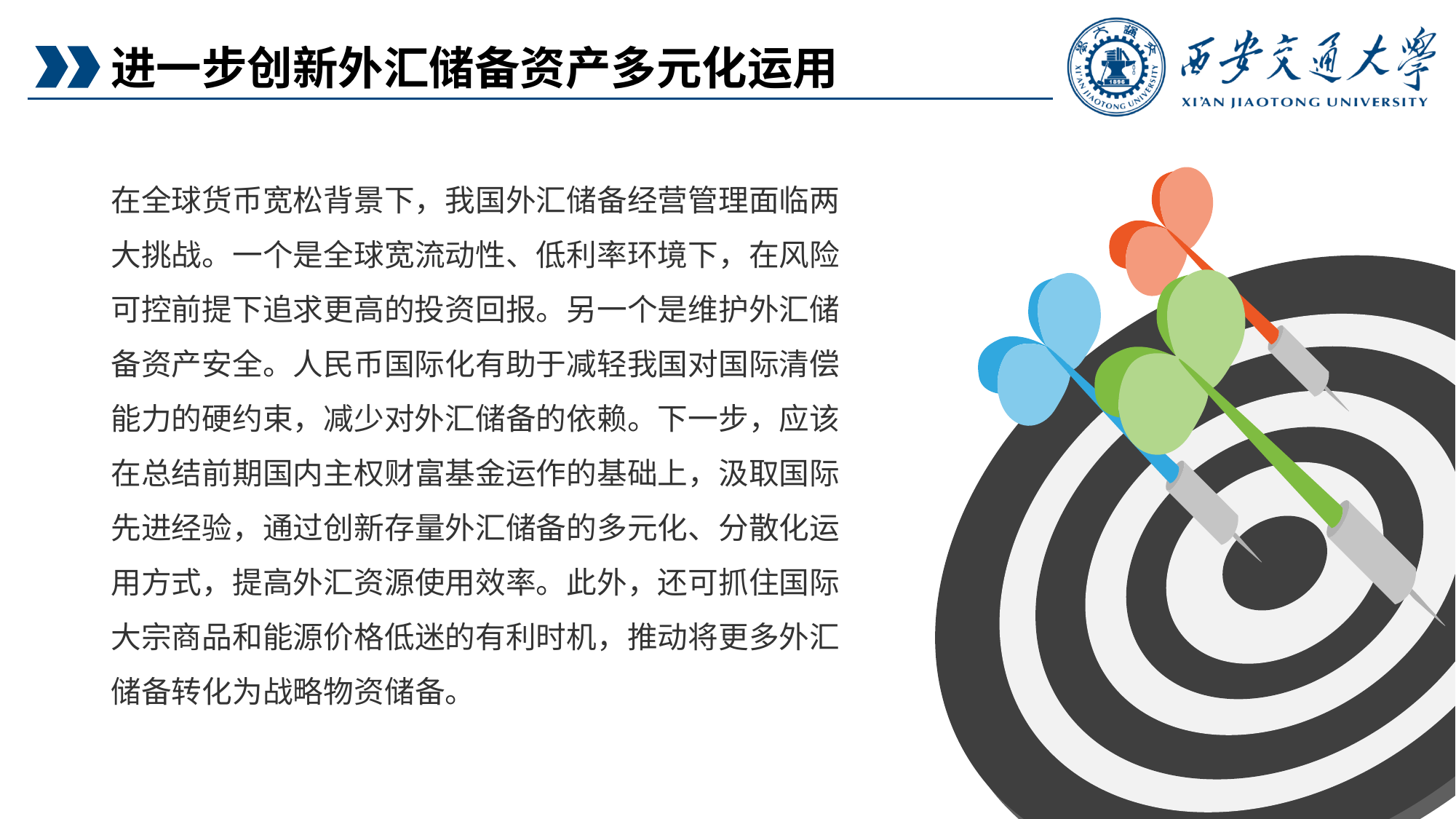

进一步创新外汇储备资产多元化运用

在全球货币宽松背景下，我国外汇储备经营管理面临两大挑战。一个是全球宽流动性、低利率环境下，在风险可控前提下追求更高的投资回报。另一个是维护外汇储备资产安全。人民币国际化有助于减轻我国对国际清偿能力的硬约束，减少对外汇储备的依赖。下一步，应该在总结前期国内主权财富基金运作的基础上，汲取国际先进经验，通过创新存量外汇储备的多元化、分散化运用方式，提高外汇资源使用效率。此外，还可抓住国际大宗商品和能源价格低迷的有利时机，推动将更多外汇储备转化为战略物资储备。